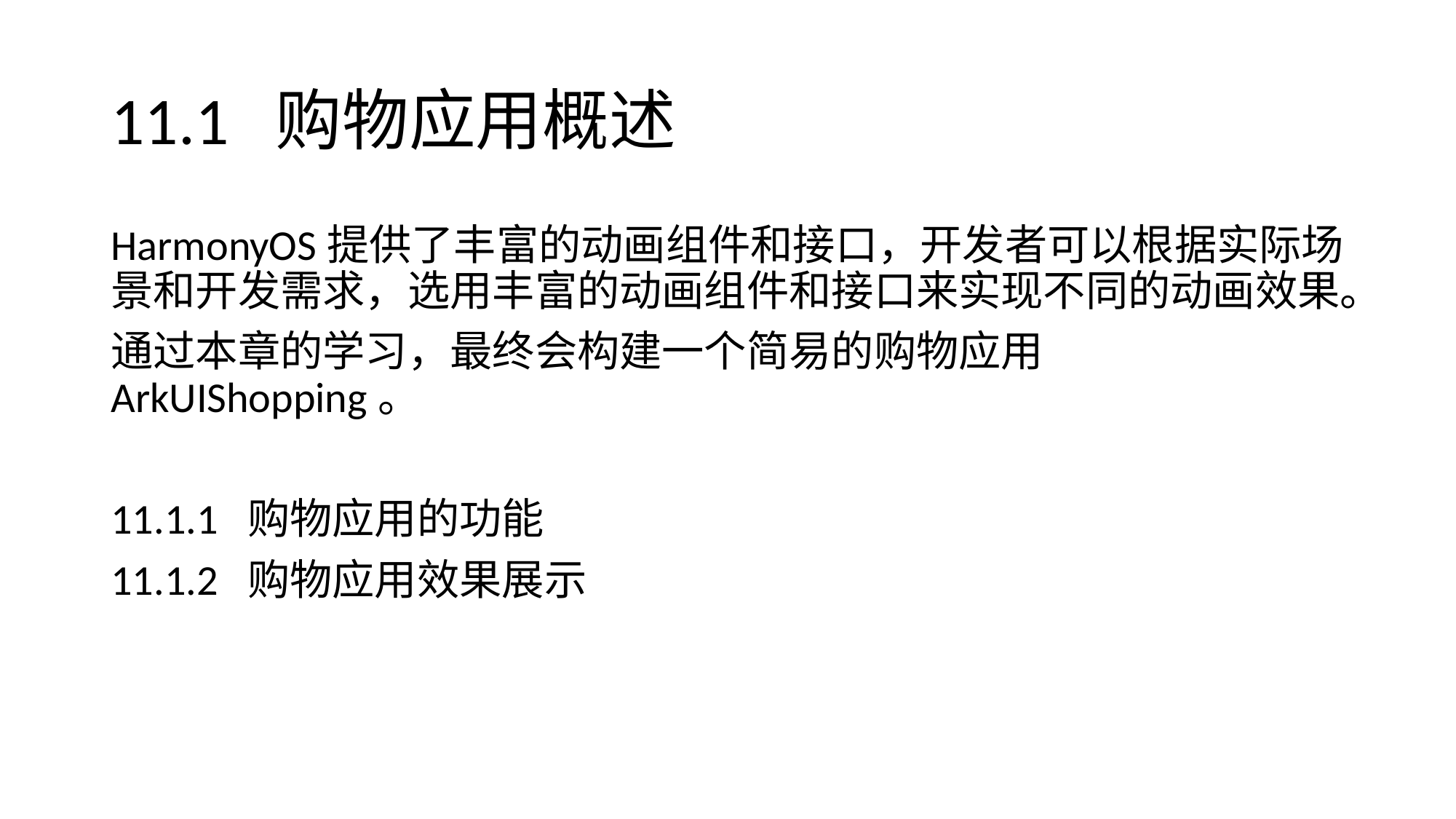

# 11.1  购物应用概述
HarmonyOS提供了丰富的动画组件和接口，开发者可以根据实际场景和开发需求，选用丰富的动画组件和接口来实现不同的动画效果。
通过本章的学习，最终会构建一个简易的购物应用ArkUIShopping。

11.1.1  购物应用的功能
11.1.2  购物应用效果展示